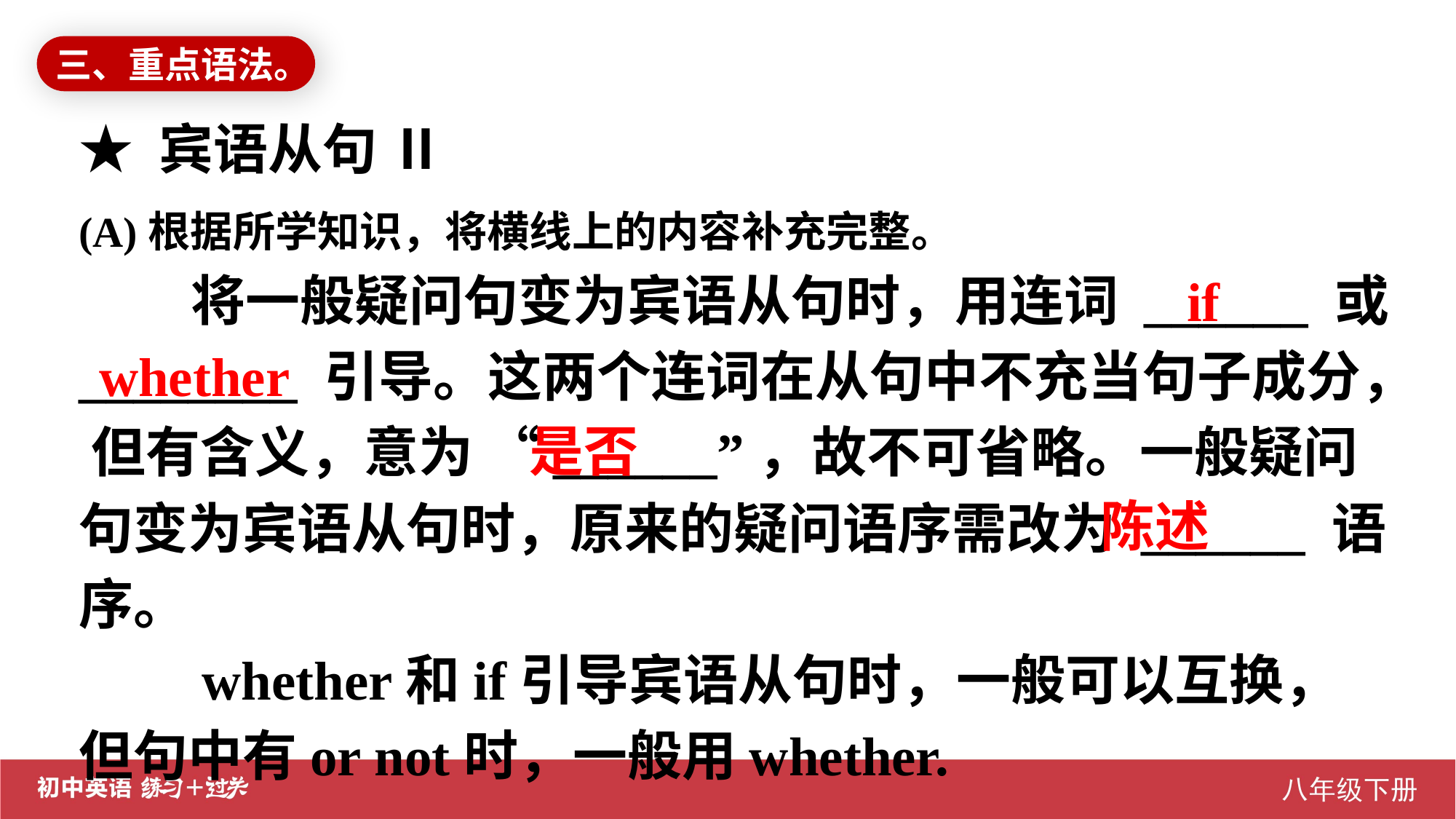

三、重点语法。
★ 宾语从句 Ⅱ
(A)根据所学知识，将横线上的内容补充完整。
        将一般疑问句变为宾语从句时，用连词 ______ 或 ________ 引导。这两个连词在从句中不充当句子成分， 但有含义，意为 “______”，故不可省略。一般疑问句变为宾语从句时，原来的疑问语序需改为 ______ 语序。
         whether和if引导宾语从句时，一般可以互换，但句中有or not时，一般用whether.
if
whether
是否
陈述